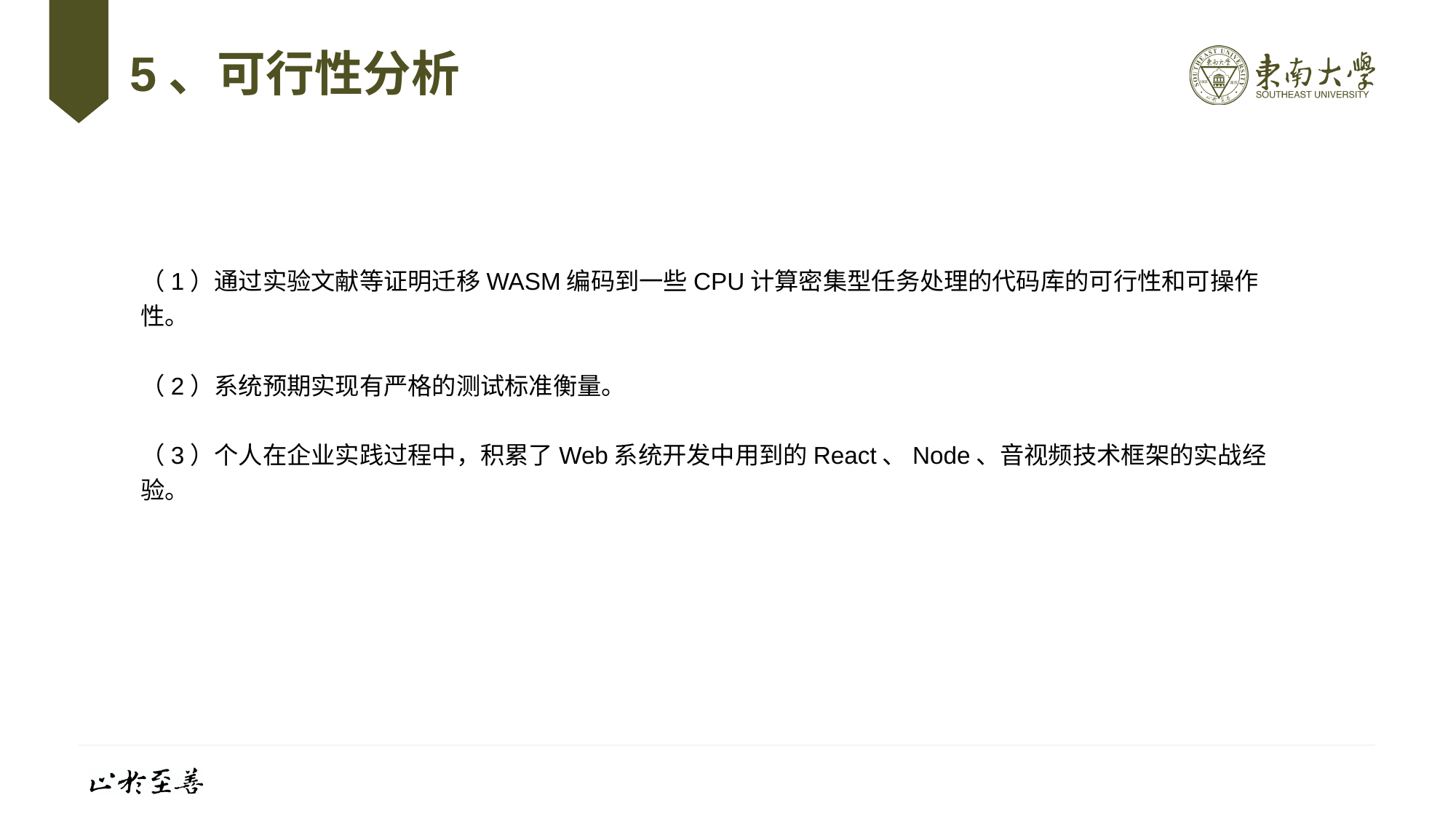

# 5、可行性分析
（1）通过实验文献等证明迁移WASM编码到一些CPU计算密集型任务处理的代码库的可行性和可操作性。

（2）系统预期实现有严格的测试标准衡量。

（3）个人在企业实践过程中，积累了Web系统开发中用到的React、Node、音视频技术框架的实战经验。
17